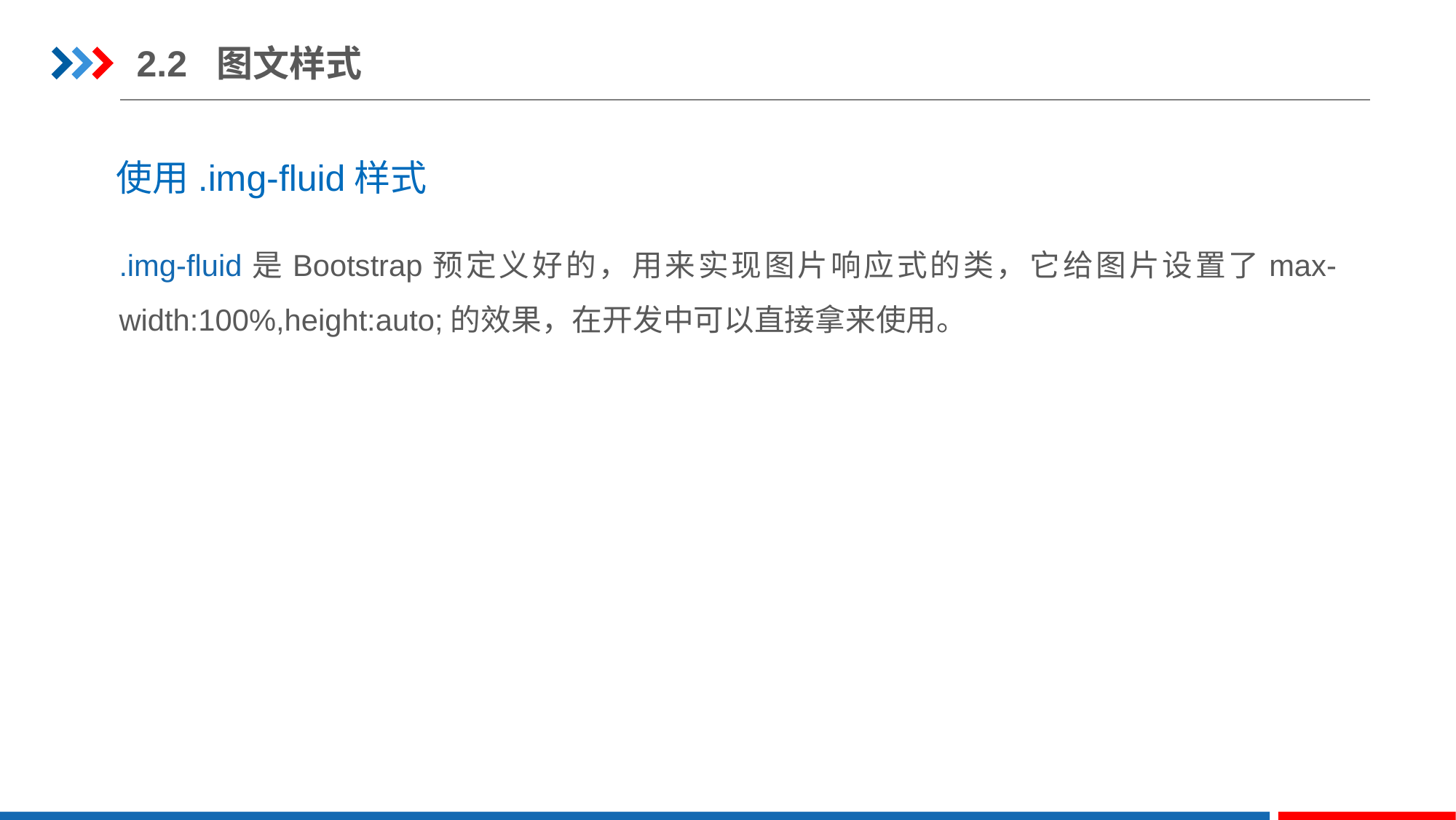

2.2  图文样式
使用.img-fluid样式
.img-fluid是Bootstrap预定义好的，用来实现图片响应式的类，它给图片设置了max-width:100%,height:auto;的效果，在开发中可以直接拿来使用。